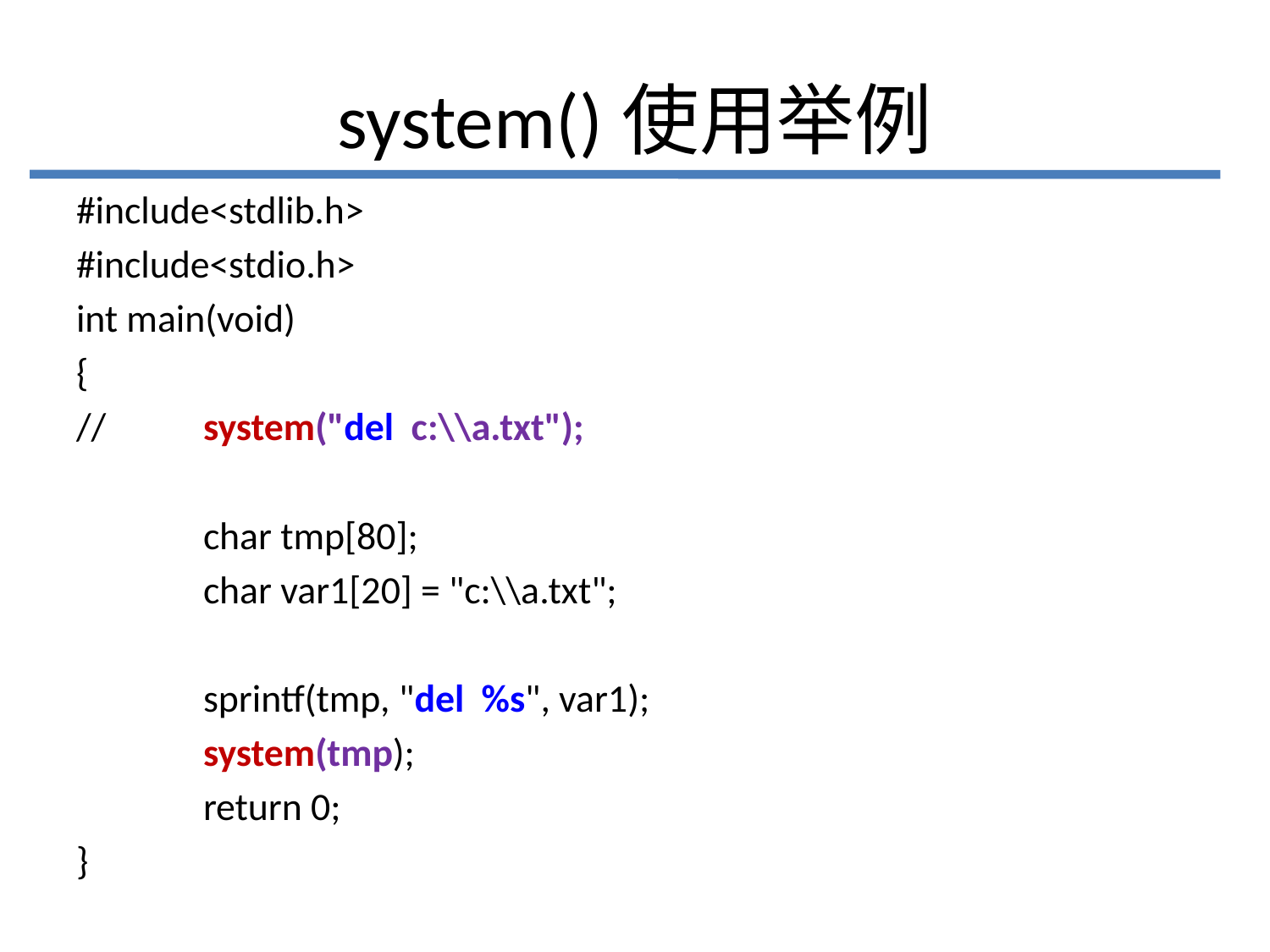

# system()使用举例
#include<stdlib.h>
#include<stdio.h>
int main(void)
{
//	system("del  c:\\a.txt");

	char tmp[80];
	char var1[20] = "c:\\a.txt";

	sprintf(tmp, "del  %s", var1);
	system(tmp);
	return 0;
}